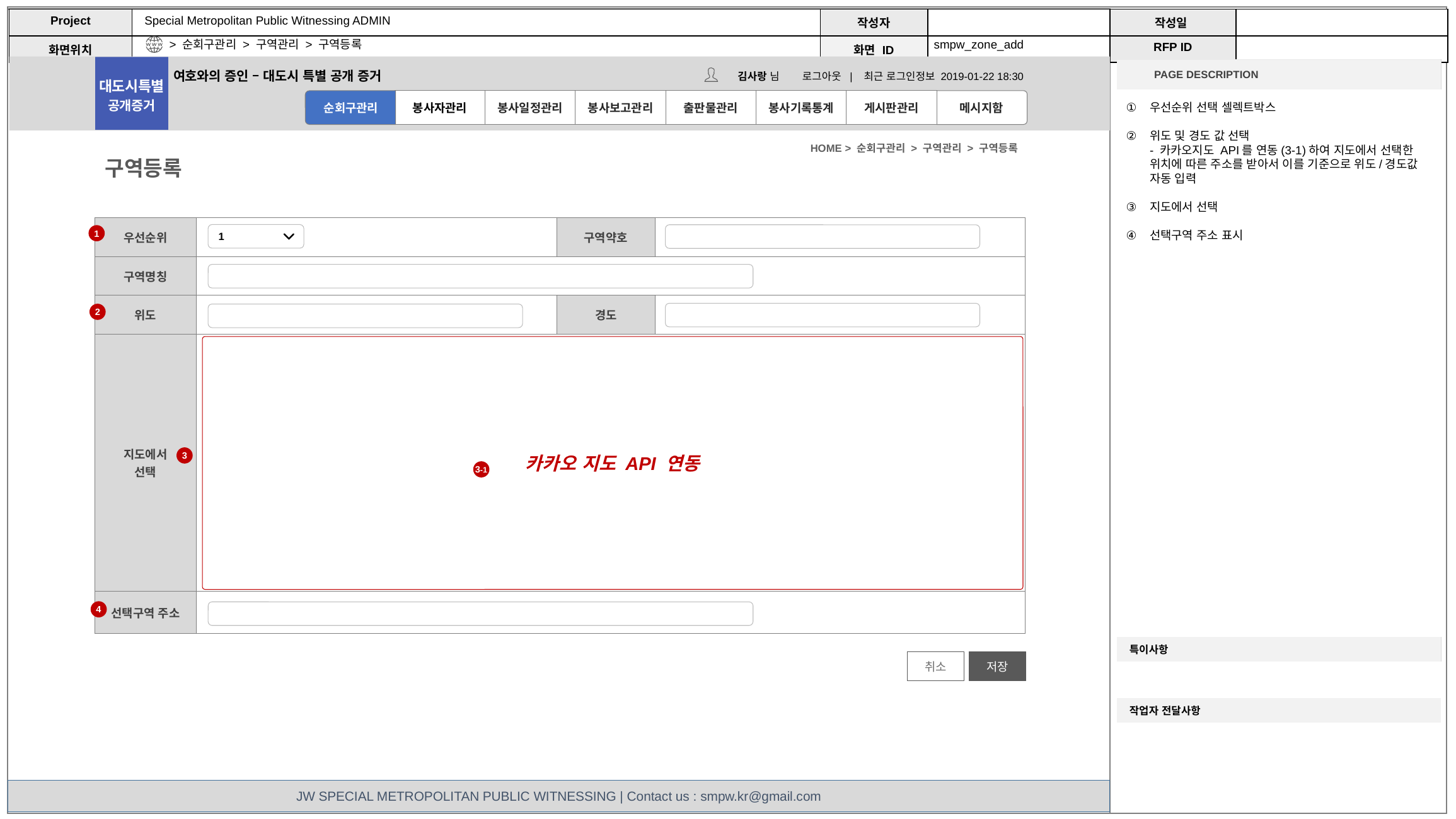

> 순회구관리 > 구역관리 > 구역등록
smpw_zone_add
우선순위 선택 셀렉트박스
위도 및 경도 값 선택
- 카카오지도 API를 연동(3-1)하여 지도에서 선택한 위치에 따른 주소를 받아서 이를 기준으로 위도/경도값 자동 입력
지도에서 선택

선택구역 주소 표시
HOME > 순회구관리 > 구역관리 > 구역등록
구역등록
| 우선순위 |  | 구역약호 |  |
| --- | --- | --- | --- |
| 구역명칭 |  |  |  |
| 위도 |  | 경도 |  |
| 지도에서 선택 |  |  |  |
| 선택구역 주소 |  |  |  |
1

1

2
카카오 지도 API 연동
3
3-1
4

취소
저장
JW SPECIAL METROPOLITAN PUBLIC WITNESSING | Contact us : smpw.kr@gmail.com